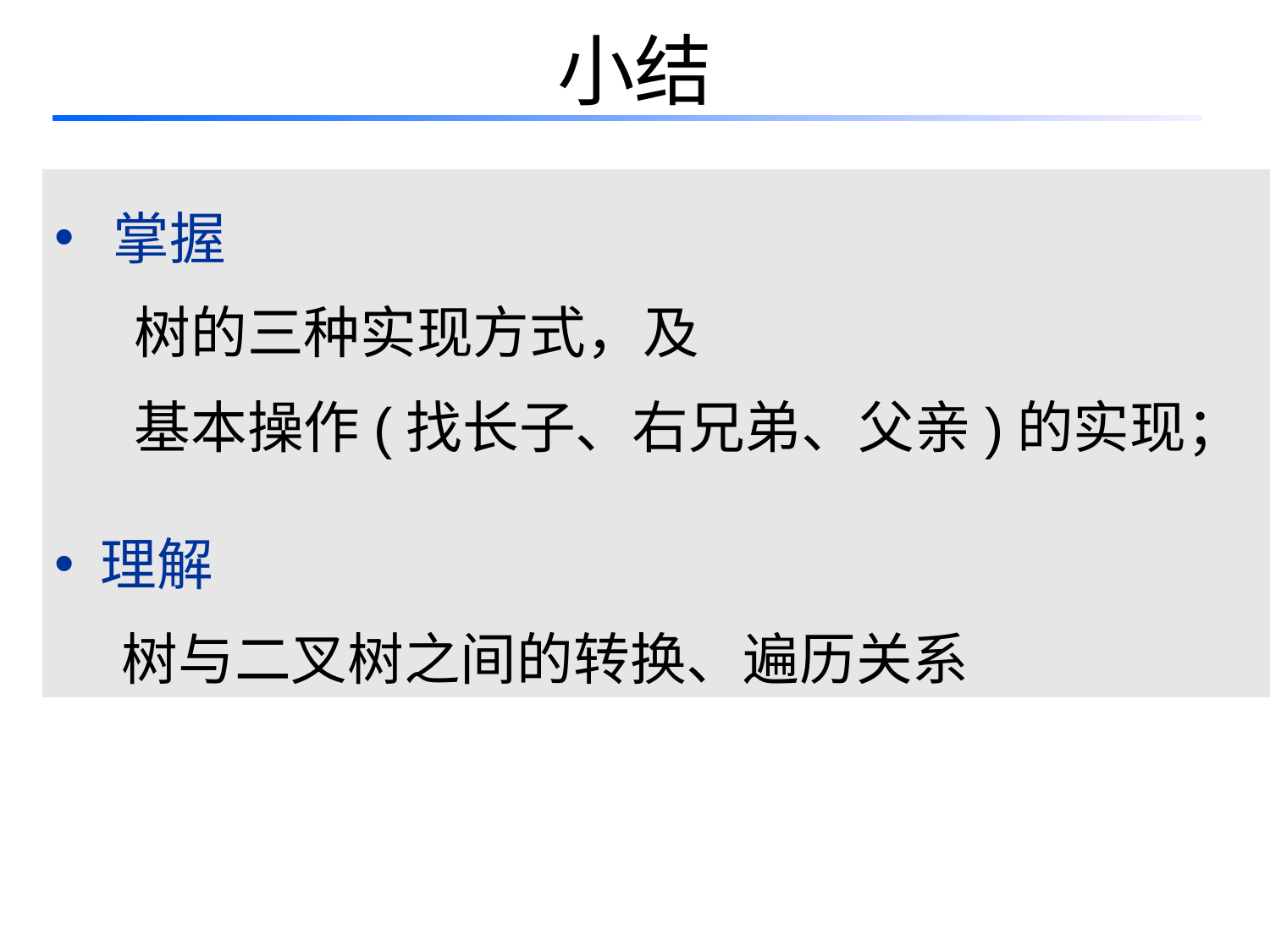

# 小结

  掌握
    树的三种实现方式，及
    基本操作(找长子、右兄弟、父亲)的实现；
 理解
   树与二叉树之间的转换、遍历关系